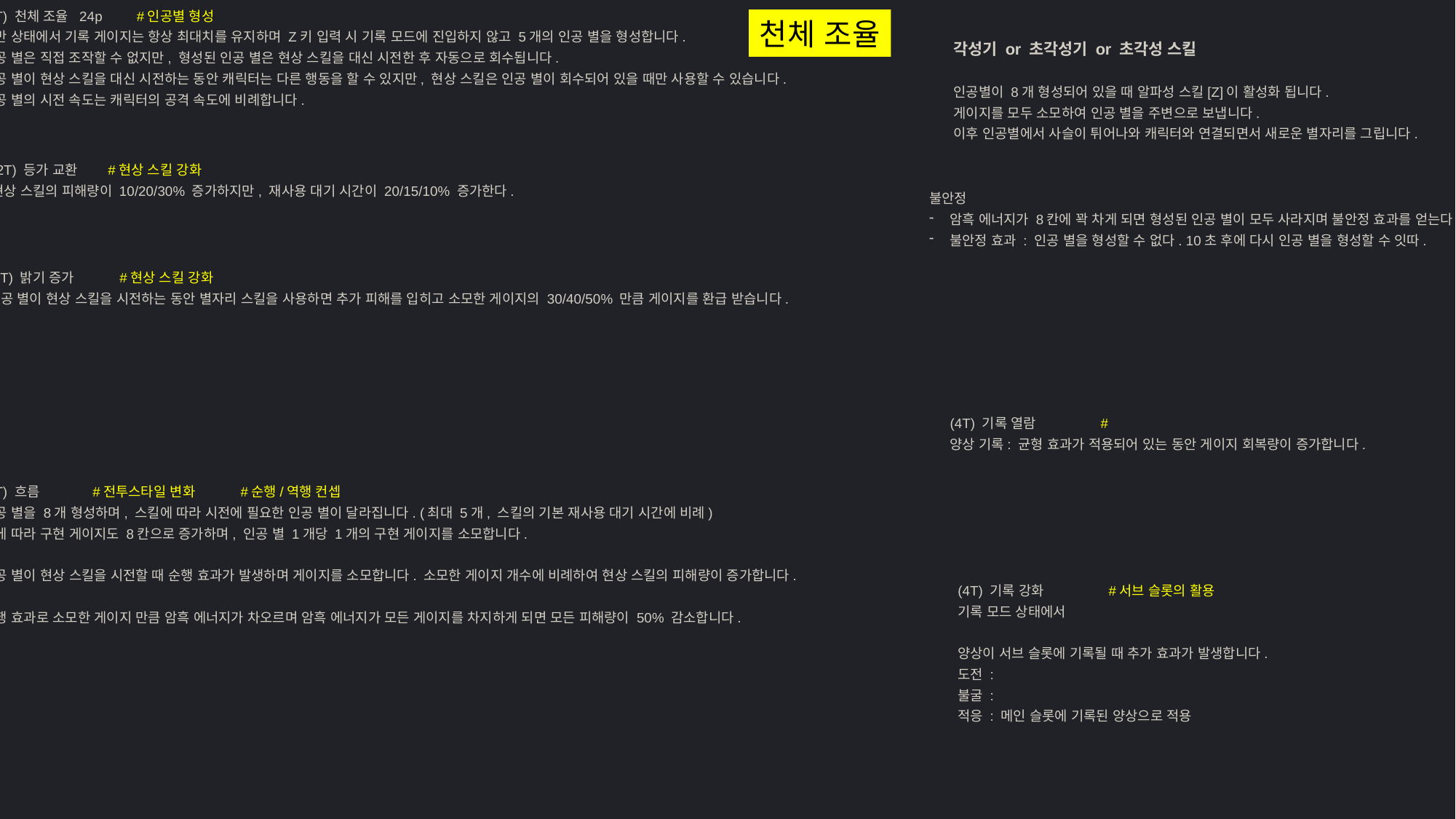

치명 610 : 21.8197
아드 전각: 14
예감 2레벨 : 8
혼강 2레벨 : 24
자체 치적 시너지 : 10
77.8197

달인 : 7%
치적 시너지 : 10
팔찌 고대 하옵 : 3.4
반지 중옵 : 0.95 * 2 = 1.9

치적 시너지 제외 모든 거 포함하면 : 약 90%

(1T) 천체 조율  24p         #인공별 형성
일반 상태에서 기록 게이지는 항상 최대치를 유지하며 Z키 입력 시 기록 모드에 진입하지 않고 5개의 인공 별을 형성합니다.
인공 별은 직접 조작할 수 없지만, 형성된 인공 별은 현상 스킬을 대신 시전한 후 자동으로 회수됩니다.
인공 별이 현상 스킬을 대신 시전하는 동안 캐릭터는 다른 행동을 할 수 있지만, 현상 스킬은 인공 별이 회수되어 있을 때만 사용할 수 있습니다.
인공 별의 시전 속도는 캐릭터의 공격 속도에 비례합니다.
천체 조율
각성기 or 초각성기 or 초각성 스킬

인공별이 8개 형성되어 있을 때 알파성 스킬[Z]이 활성화 됩니다.
게이지를 모두 소모하여 인공 별을 주변으로 보냅니다.
이후 인공별에서 사슬이 튀어나와 캐릭터와 연결되면서 새로운 별자리를 그립니다.

(2T) 등가 교환       #현상 스킬 강화
현상 스킬의 피해량이 10/20/30% 증가하지만, 재사용 대기 시간이 20/15/10% 증가한다.
불안정
암흑 에너지가 8칸에 꽉 차게 되면 형성된 인공 별이 모두 사라지며 불안정 효과를 얻는다.
불안정 효과 : 인공 별을 형성할 수 없다. 10초 후에 다시 인공 별을 형성할 수 잇따.
(3T) 밝기 증가           #현상 스킬 강화
인공 별이 현상 스킬을 시전하는 동안 별자리 스킬을 사용하면 추가 피해를 입히고 소모한 게이지의 30/40/50% 만큼 게이지를 환급 받습니다.

(4T) 기록 열람                #
양상 기록: 균형 효과가 적용되어 있는 동안 게이지 회복량이 증가합니다.
(4T) 흐름             #전투스타일 변화           #순행/역행 컨셉
인공 별을 8개 형성하며, 스킬에 따라 시전에 필요한 인공 별이 달라집니다. (최대 5개, 스킬의 기본 재사용 대기 시간에 비례)
이에 따라 구현 게이지도 8칸으로 증가하며, 인공 별 1개당 1개의 구현 게이지를 소모합니다.

인공 별이 현상 스킬을 시전할 때 순행 효과가 발생하며 게이지를 소모합니다. 소모한 게이지 개수에 비례하여 현상 스킬의 피해량이 증가합니다.

순행 효과로 소모한 게이지 만큼 암흑 에너지가 차오르며 암흑 에너지가 모든 게이지를 차지하게 되면 모든 피해량이 50% 감소합니다.
(4T) 기록 강화                #서브 슬롯의 활용
기록 모드 상태에서

양상이 서브 슬롯에 기록될 때 추가 효과가 발생합니다.
도전 :
불굴 :
적응 : 메인 슬롯에 기록된 양상으로 적용